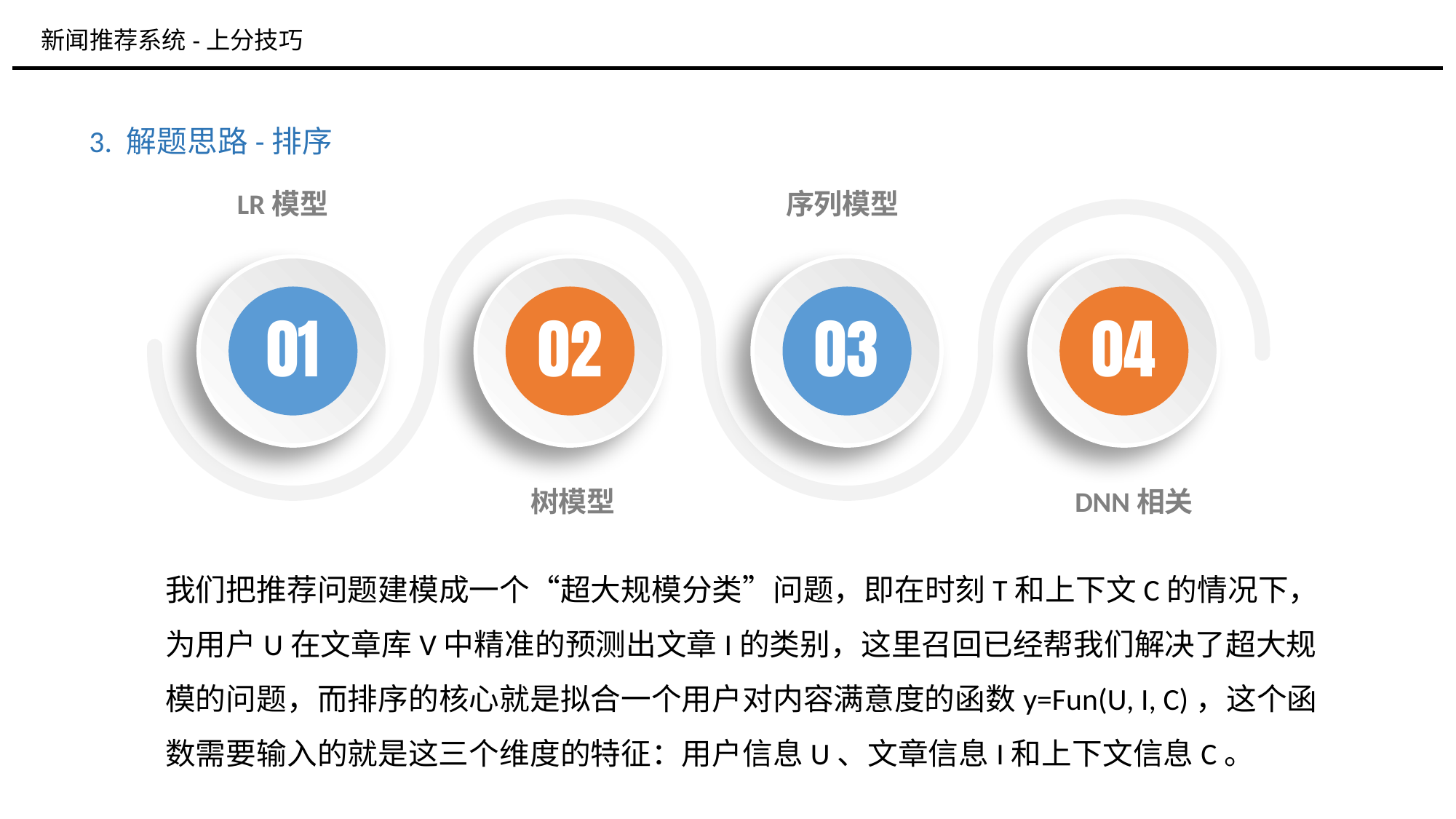

新闻推荐系统-上分技巧
3. 解题思路-排序
LR模型
序列模型

01

02

03

04
树模型
DNN相关
我们把推荐问题建模成一个“超大规模分类”问题，即在时刻T和上下文C的情况下，为用户U在文章库V中精准的预测出文章I的类别，这里召回已经帮我们解决了超大规模的问题，而排序的核心就是拟合一个用户对内容满意度的函数y=Fun(U, I, C)，这个函数需要输入的就是这三个维度的特征：用户信息U、文章信息I和上下文信息C。